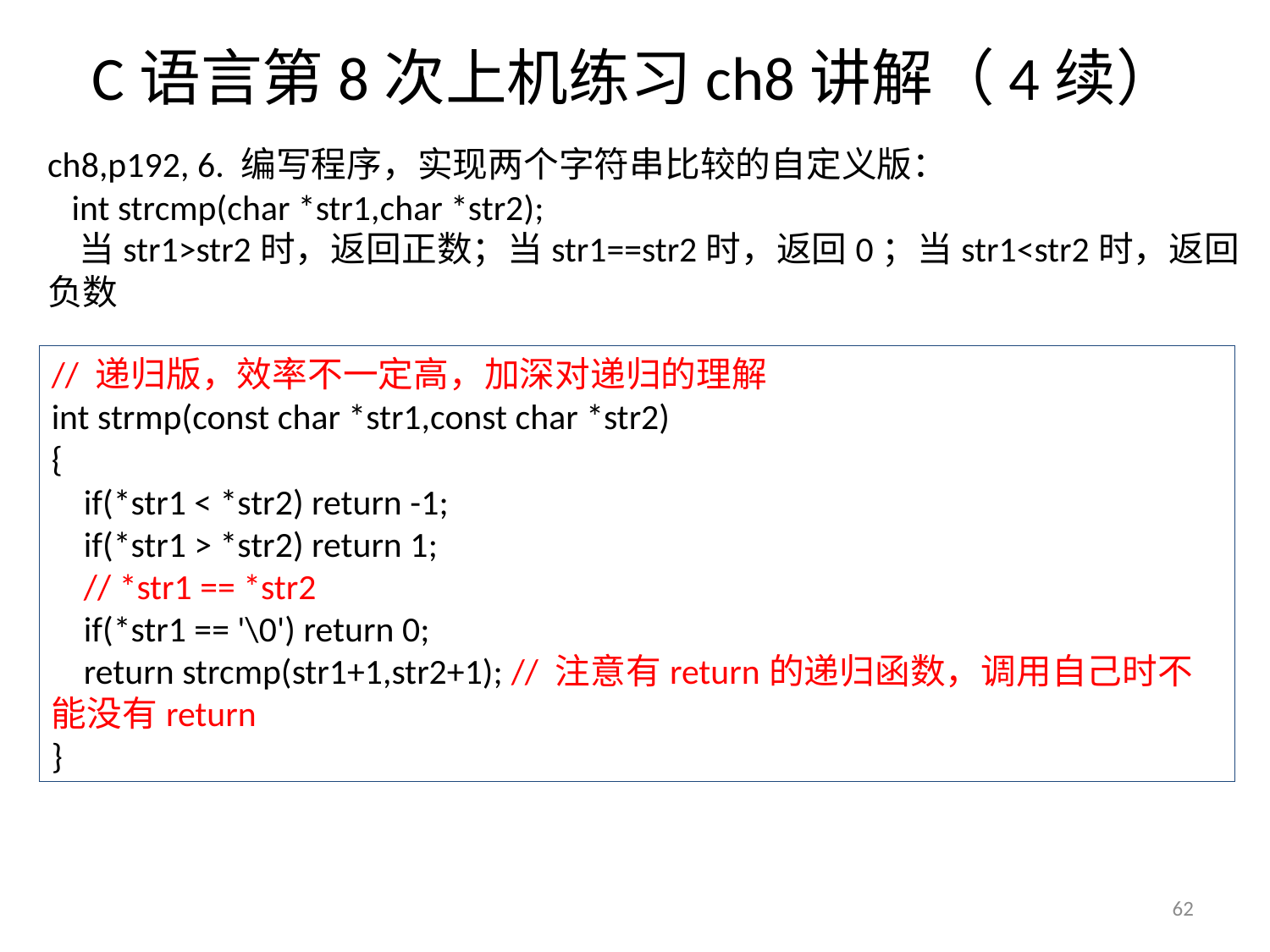

# C语言第8次上机练习ch8讲解（4续）
ch8,p192, 6. 编写程序，实现两个字符串比较的自定义版：
   int strcmp(char *str1,char *str2);
   当str1>str2时，返回正数；当str1==str2时，返回0；当str1<str2时，返回负数
// 递归版，效率不一定高，加深对递归的理解
int strmp(const char *str1,const char *str2)
{
    if(*str1 < *str2) return -1;
    if(*str1 > *str2) return 1;
    // *str1 == *str2
    if(*str1 == '\0') return 0;
    return strcmp(str1+1,str2+1); // 注意有return的递归函数，调用自己时不能没有return
}
62